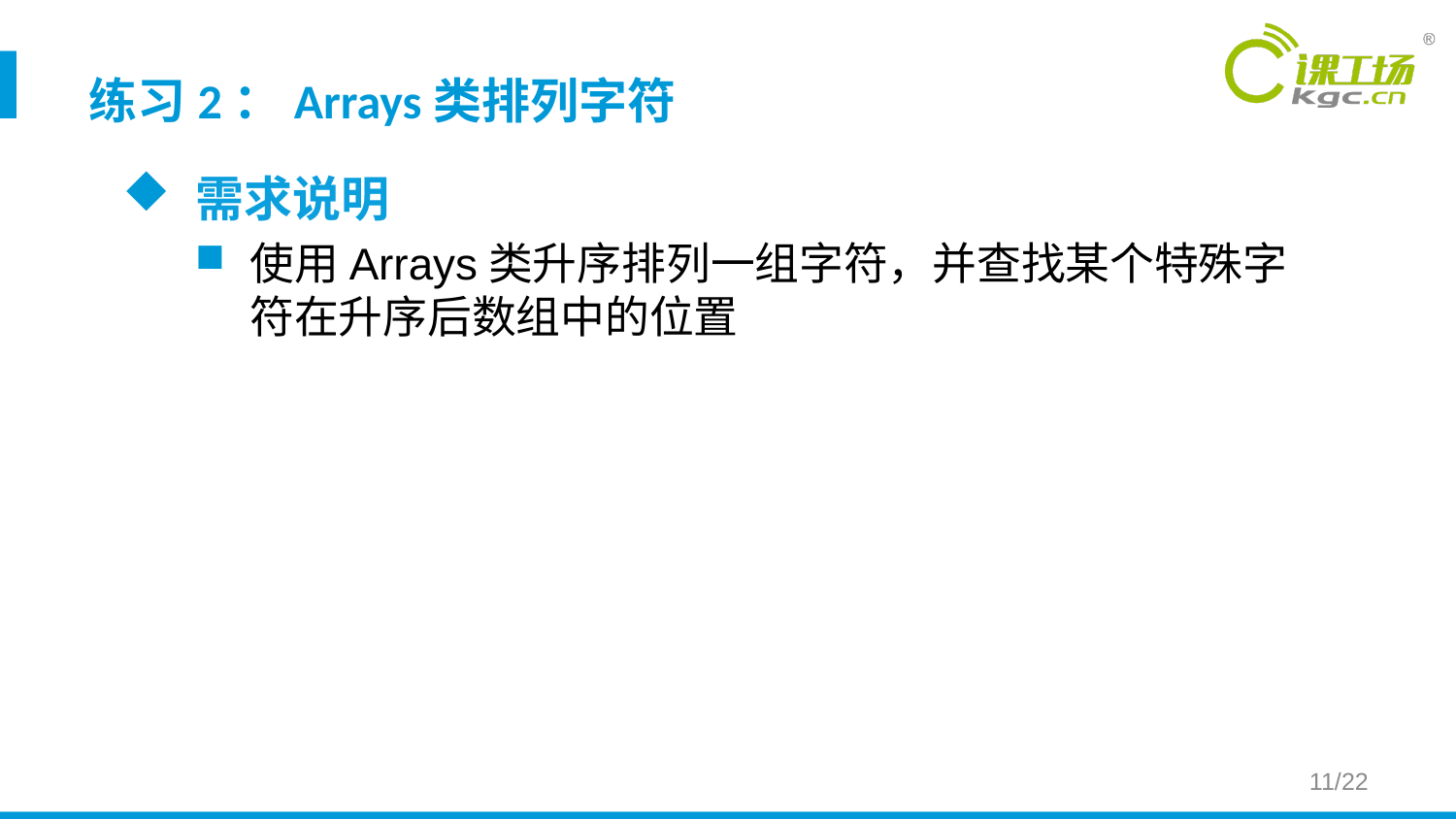

练习2：Arrays类排列字符
需求说明
使用Arrays类升序排列一组字符，并查找某个特殊字符在升序后数组中的位置

11/22